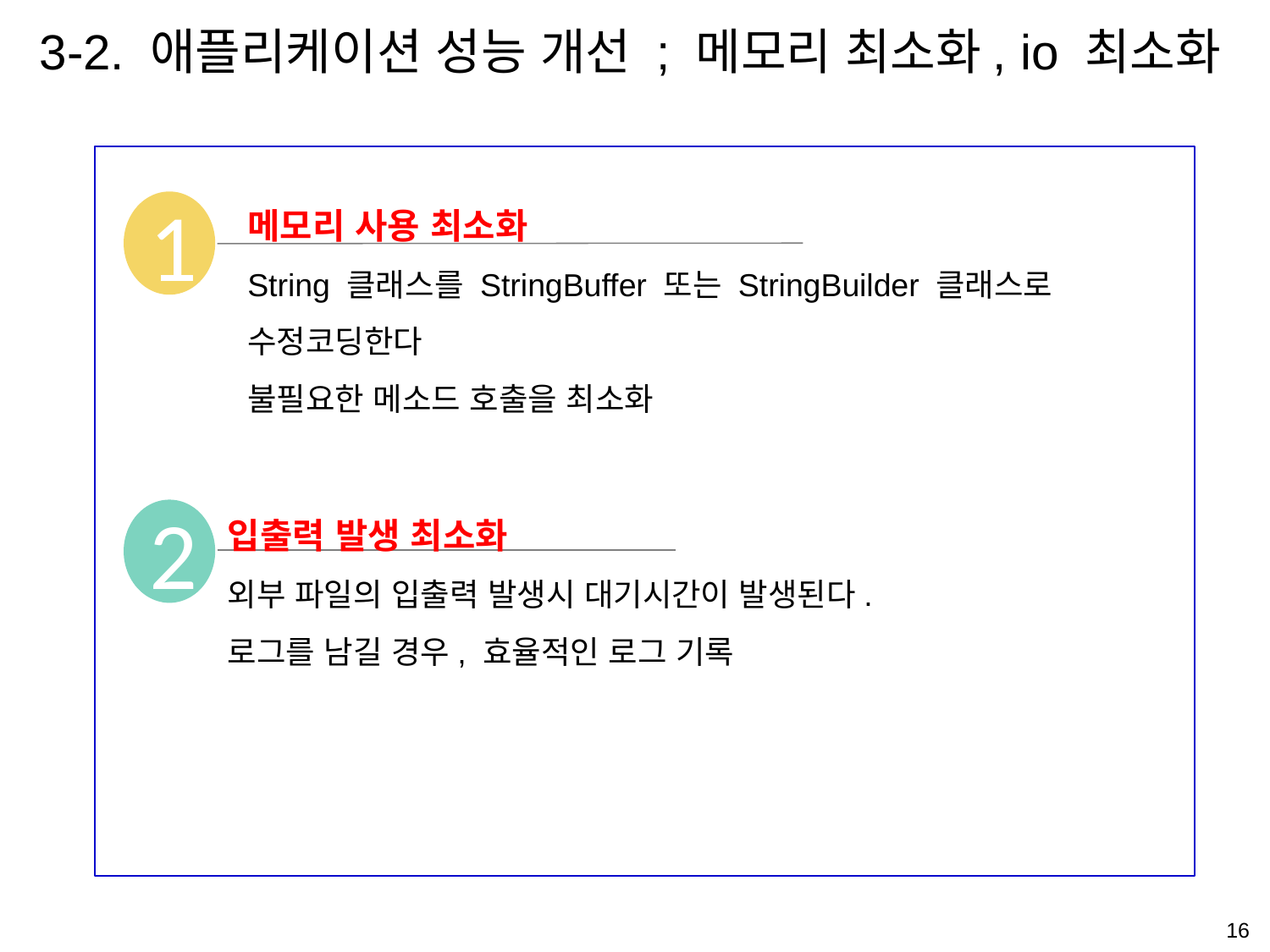

# 3-2. 애플리케이션 성능 개선 ; 메모리 최소화, io 최소화

메모리 사용 최소화
String 클래스를 StringBuffer 또는 StringBuilder 클래스로 수정코딩한다
불필요한 메소드 호출을 최소화
1
2
입출력 발생 최소화
외부 파일의 입출력 발생시 대기시간이 발생된다.
로그를 남길 경우, 효율적인 로그 기록
16